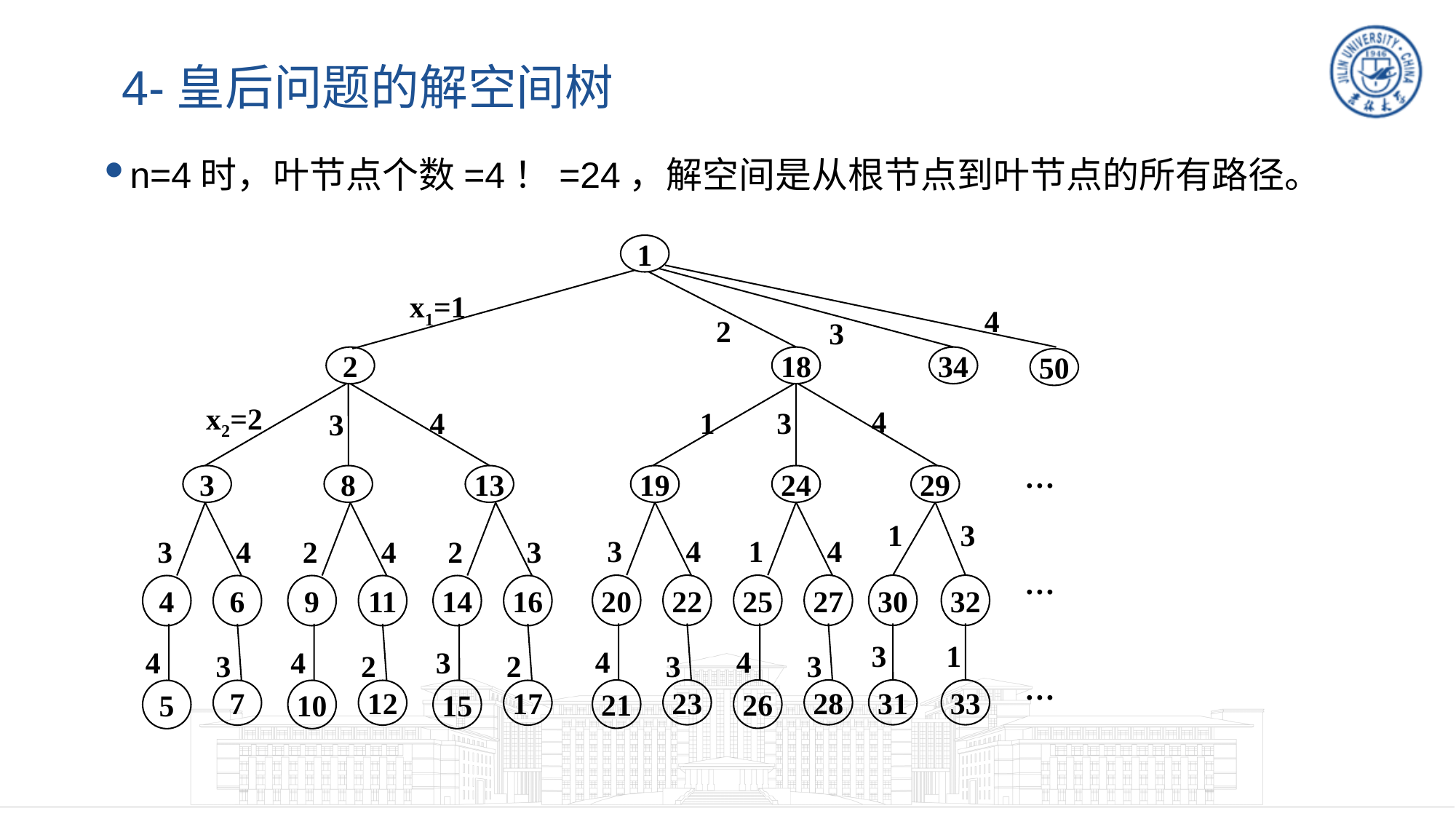

# 4-皇后问题的解空间树
n=4时，叶节点个数=4！=24，解空间是从根节点到叶节点的所有路径。

1

4
2
3
2
18
34
50
x1=1

4
3

3
8
13

4
1
3
19
24
29

1
3
30
32

3
1
31
33
x2=2
…

3
4
20
22

4
3
21
23

1
4
25
27

4
3
26
28

3
4
4
6

4
3
5
7

2
4
9
11

4
2
10
12

2
3
14
16

3
2
15
17
…
…
11